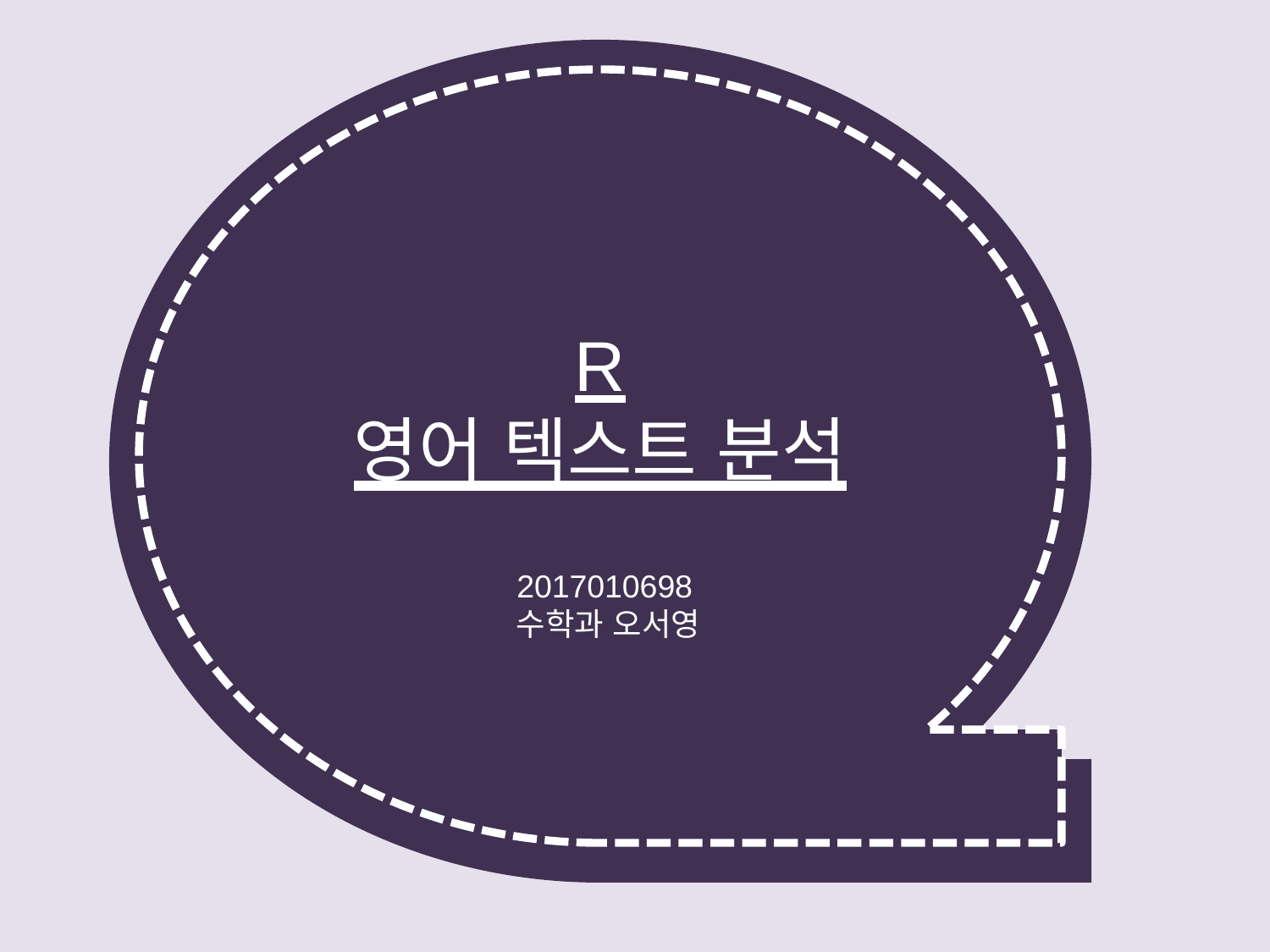

R
영어 텍스트 분석

 2017010698
 수학과 오서영